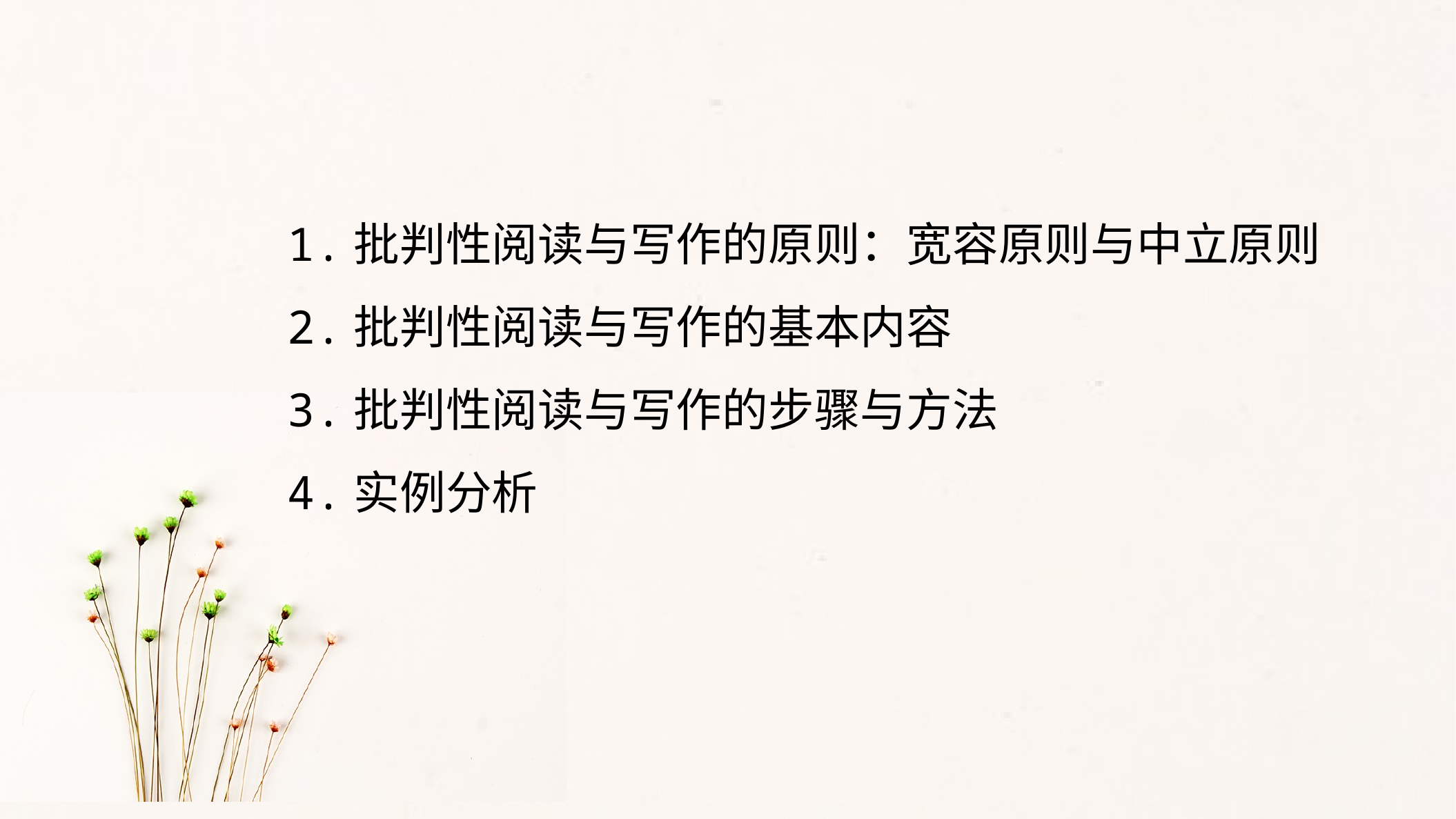

1.批判性阅读与写作的原则：宽容原则与中立原则
2.批判性阅读与写作的基本内容
3.批判性阅读与写作的步骤与方法
4.实例分析